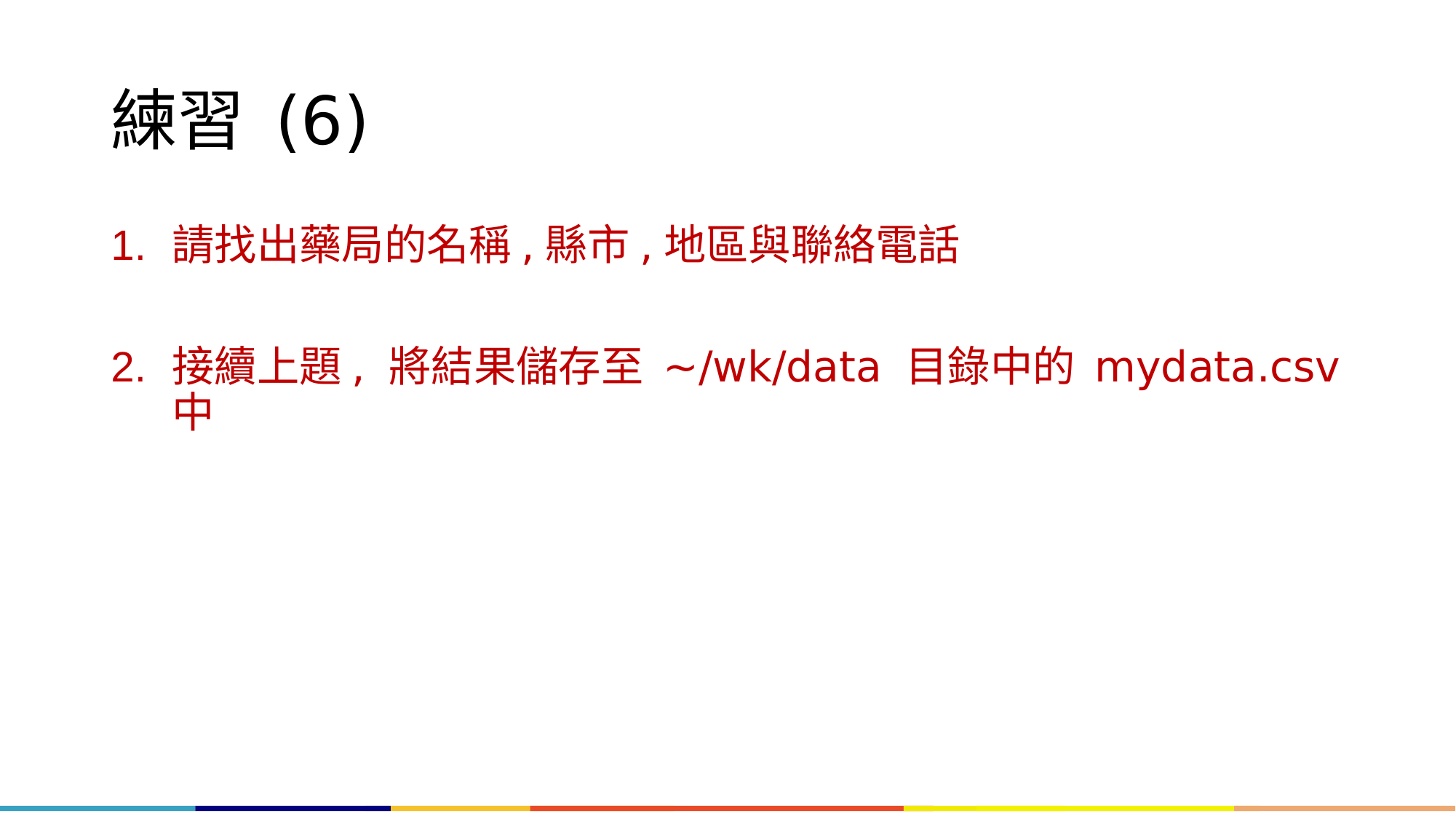

# 練習 (6)
請找出藥局的名稱,縣市,地區與聯絡電話

接續上題, 將結果儲存至 ~/wk/data 目錄中的 mydata.csv中